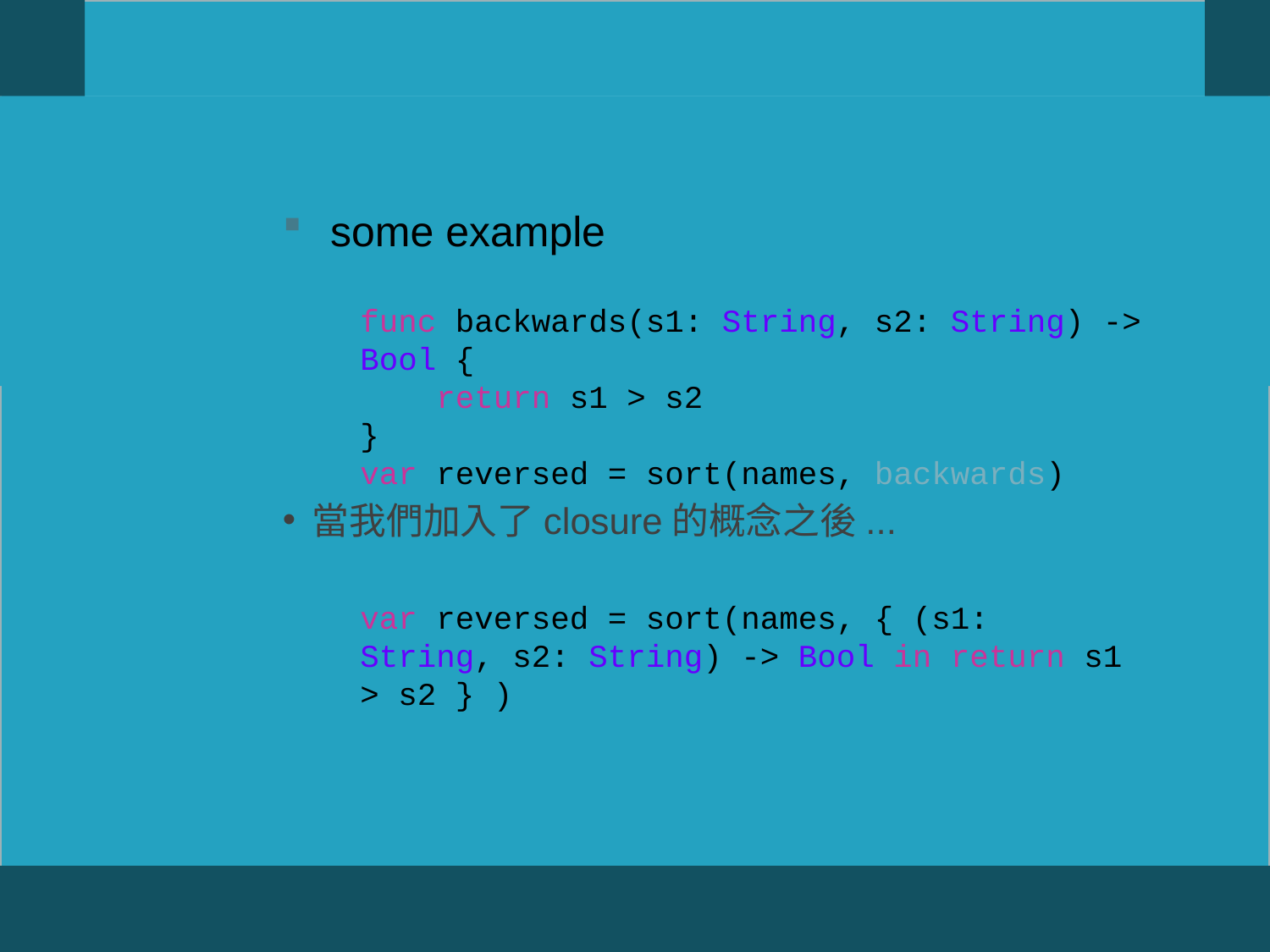

some example
func backwards(s1: String, s2: String) -> Bool {
    return s1 > s2
}
var reversed = sort(names, backwards)
當我們加入了closure的概念之後...
var reversed = sort(names, { (s1: String, s2: String) -> Bool in return s1 > s2 } )